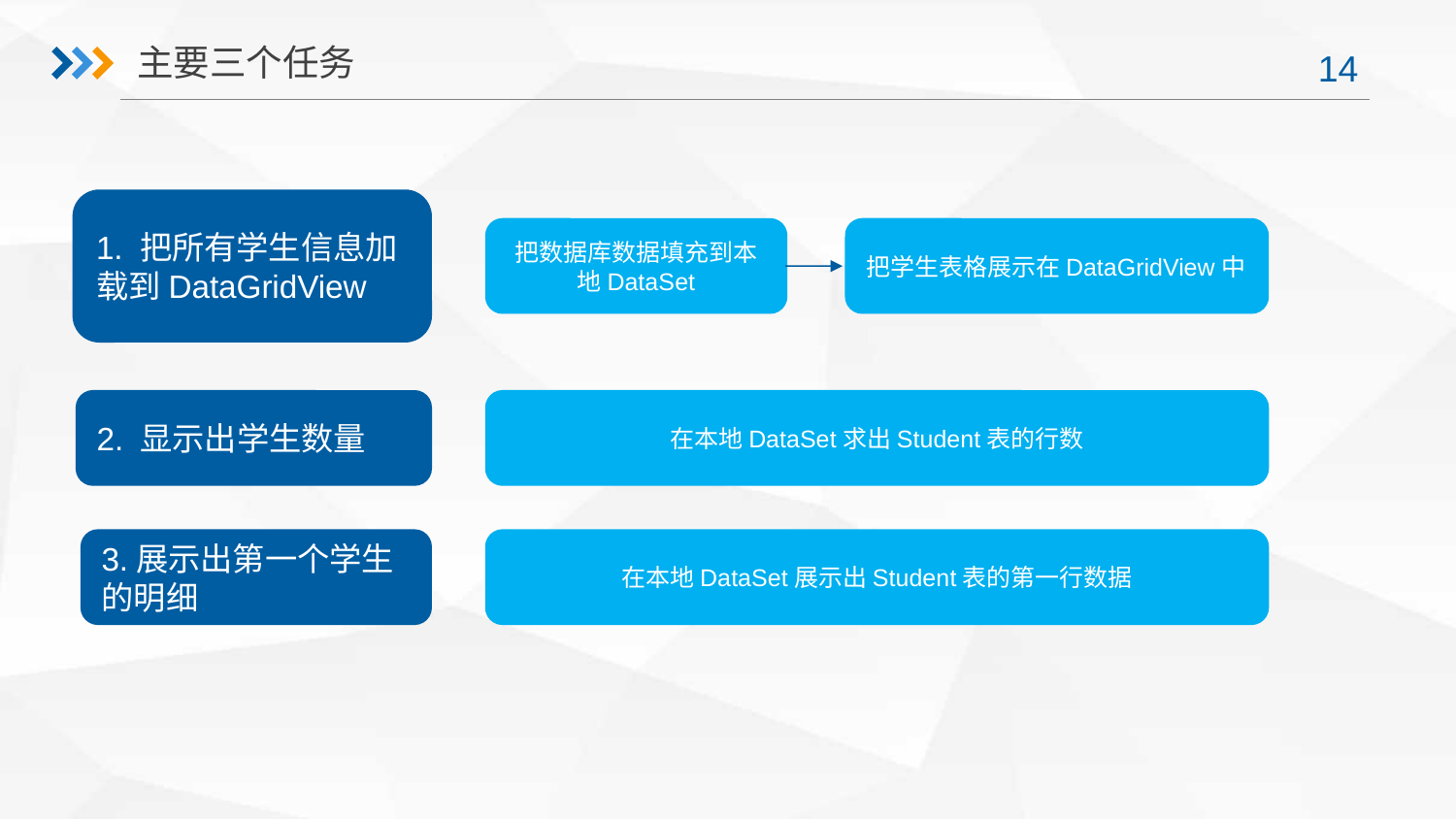

主要三个任务
1. 把所有学生信息加载到DataGridView
把数据库数据填充到本地DataSet
把学生表格展示在DataGridView中
2. 显示出学生数量
在本地DataSet求出Student表的行数
3.展示出第一个学生的明细
在本地DataSet展示出Student表的第一行数据